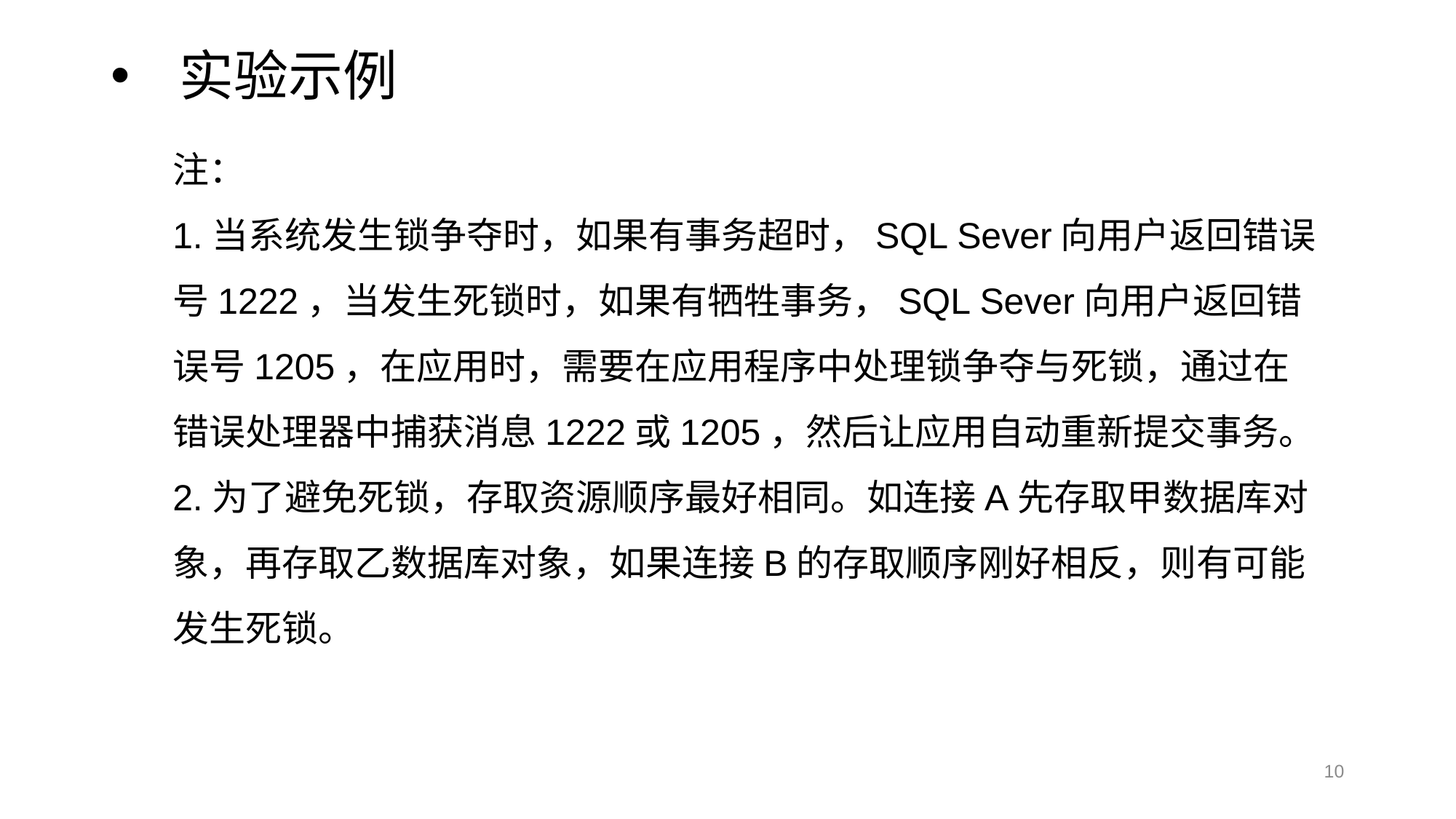

# 实验示例
注：
1.当系统发生锁争夺时，如果有事务超时，SQL Sever向用户返回错误号1222，当发生死锁时，如果有牺牲事务，SQL Sever向用户返回错误号1205，在应用时，需要在应用程序中处理锁争夺与死锁，通过在错误处理器中捕获消息1222或1205，然后让应用自动重新提交事务。
2.为了避免死锁，存取资源顺序最好相同。如连接A先存取甲数据库对象，再存取乙数据库对象，如果连接B的存取顺序刚好相反，则有可能发生死锁。
10